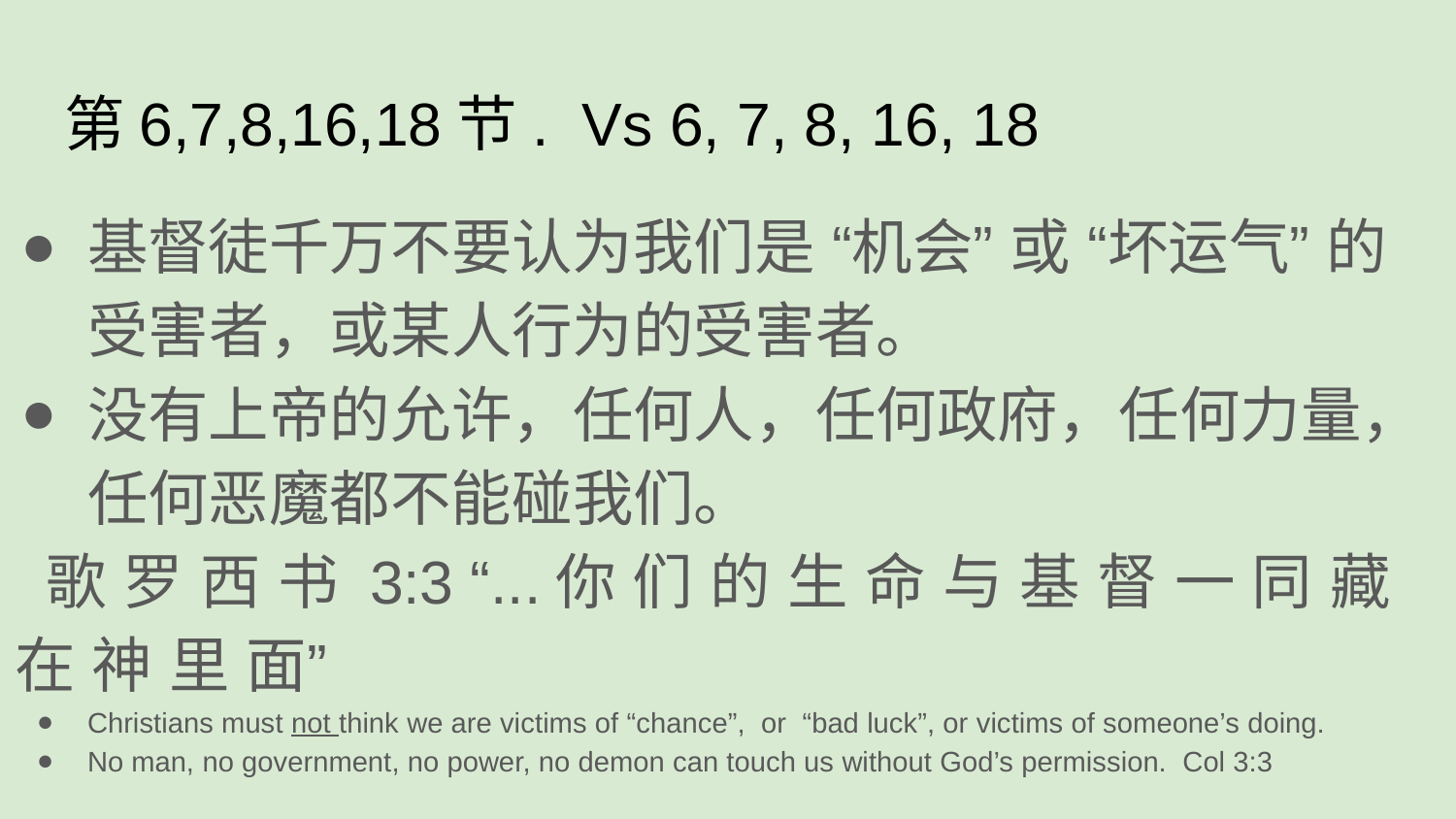

# 第6,7,8,16,18节.  Vs 6, 7, 8, 16, 18
基督徒千万不要认为我们是 “机会” 或 “坏运气” 的受害者，或某人行为的受害者。
没有上帝的允许，任何人，任何政府，任何力量，任何恶魔都不能碰我们。
 歌 罗 西 书 3:3 “...你 们 的 生 命 与 基 督 一 同 藏 在 神 里 面”
Christians must not think we are victims of “chance”,  or  “bad luck”, or victims of someone’s doing.
No man, no government, no power, no demon can touch us without God’s permission.  Col 3:3